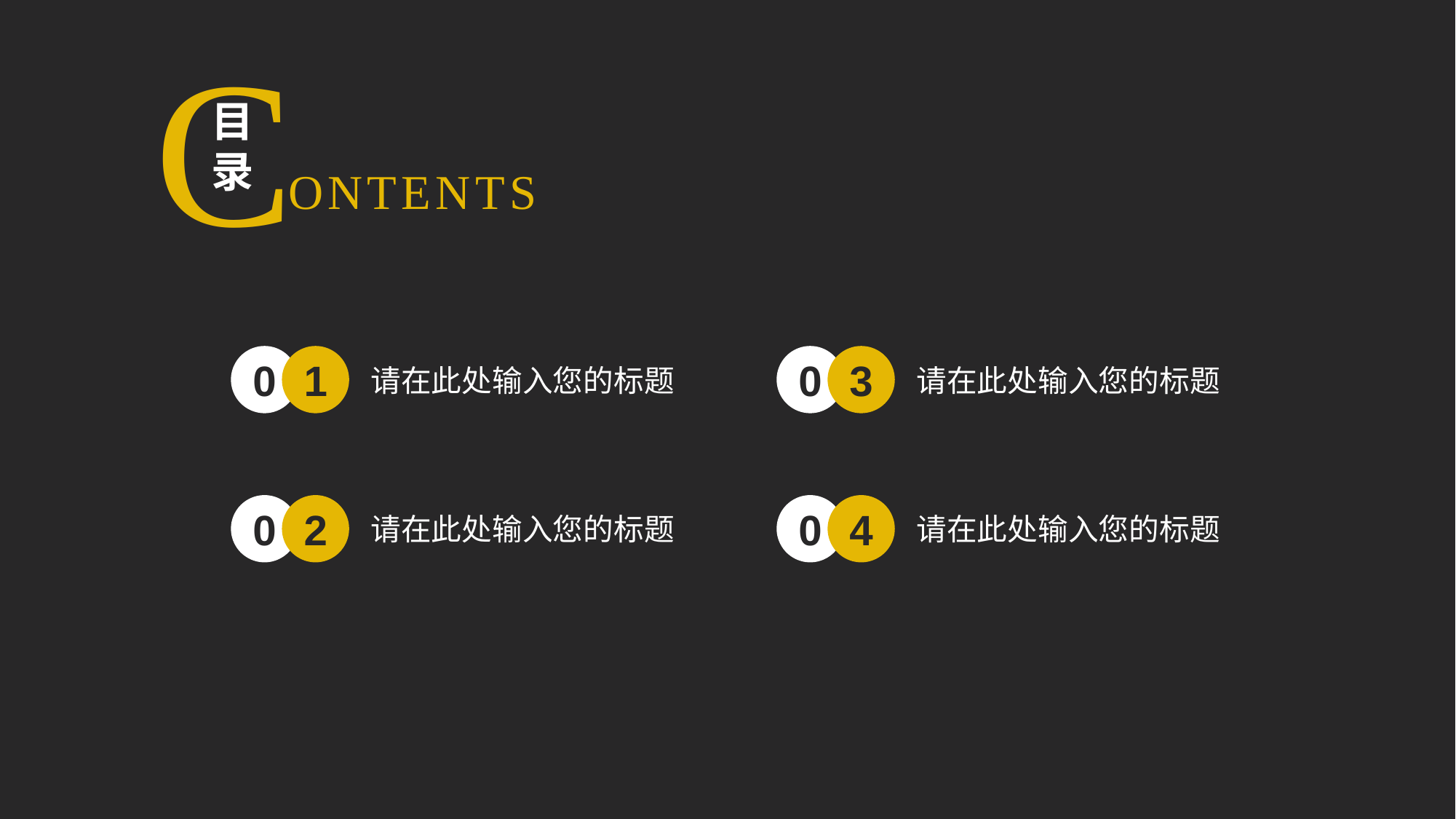

C
目
录
ONTENTS
请在此处输入您的标题
请在此处输入您的标题
0
1
0
3
请在此处输入您的标题
请在此处输入您的标题
0
2
0
4